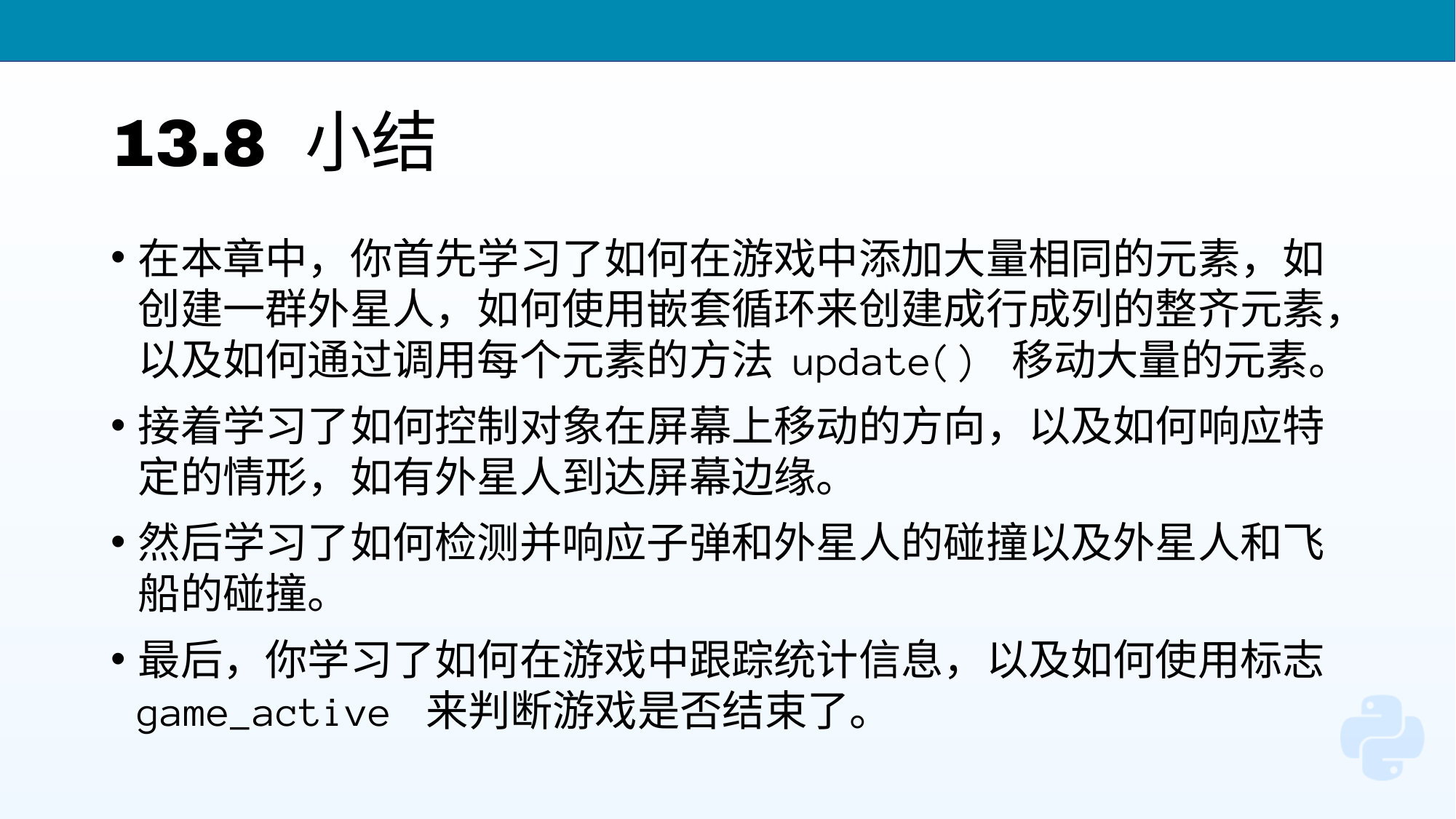

# 13.8 小结
在本章中，你首先学习了如何在游戏中添加大量相同的元素，如创建一群外星人，如何使用嵌套循环来创建成行成列的整齐元素，以及如何通过调用每个元素的方法 update() 移动大量的元素。
接着学习了如何控制对象在屏幕上移动的方向，以及如何响应特定的情形，如有外星人到达屏幕边缘。
然后学习了如何检测并响应子弹和外星人的碰撞以及外星人和飞船的碰撞。
最后，你学习了如何在游戏中跟踪统计信息，以及如何使用标志 game_active 来判断游戏是否结束了。